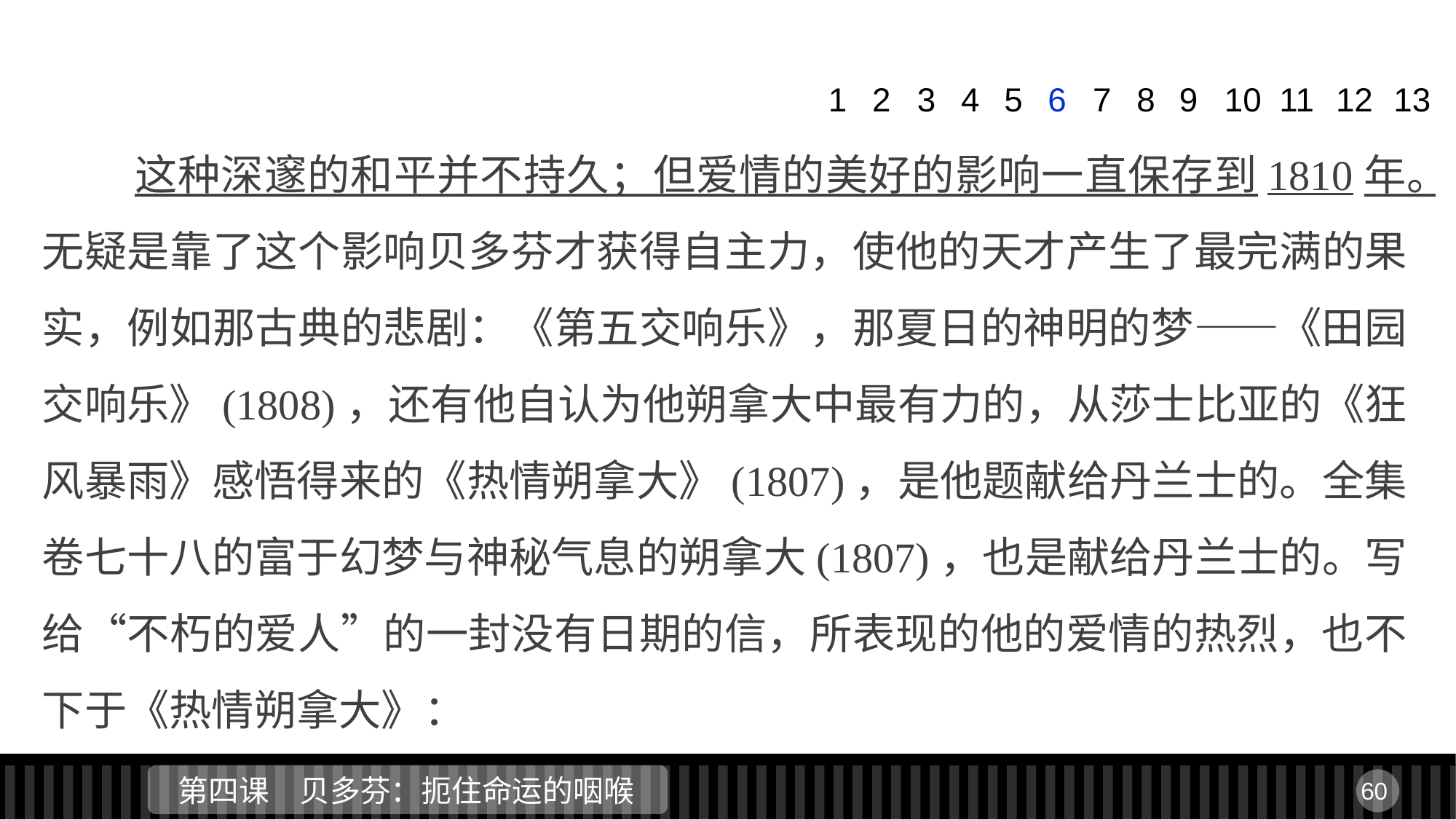

1
2
3
4
5
6
7
8
9
11
12
13
10
        这种深邃的和平并不持久；但爱情的美好的影响一直保存到1810年。无疑是靠了这个影响贝多芬才获得自主力，使他的天才产生了最完满的果实，例如那古典的悲剧：《第五交响乐》，那夏日的神明的梦——《田园交响乐》(1808)，还有他自认为他朔拿大中最有力的，从莎士比亚的《狂风暴雨》感悟得来的《热情朔拿大》(1807)，是他题献给丹兰士的。全集卷七十八的富于幻梦与神秘气息的朔拿大(1807)，也是献给丹兰士的。写给“不朽的爱人”的一封没有日期的信，所表现的他的爱情的热烈，也不下于《热情朔拿大》：